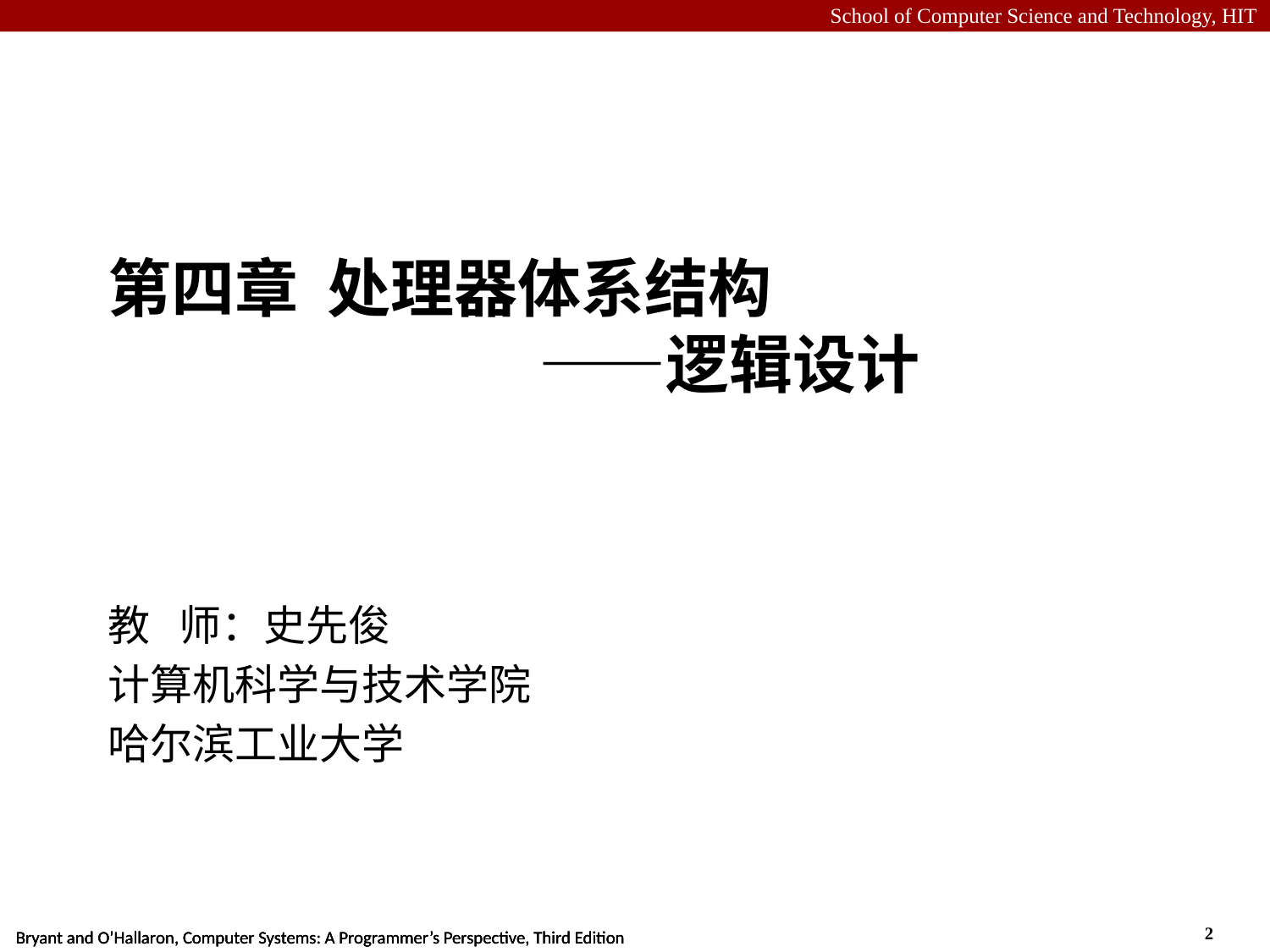

# 第四章  处理器体系结构 ——逻辑设计
教   师：史先俊
计算机科学与技术学院
哈尔滨工业大学